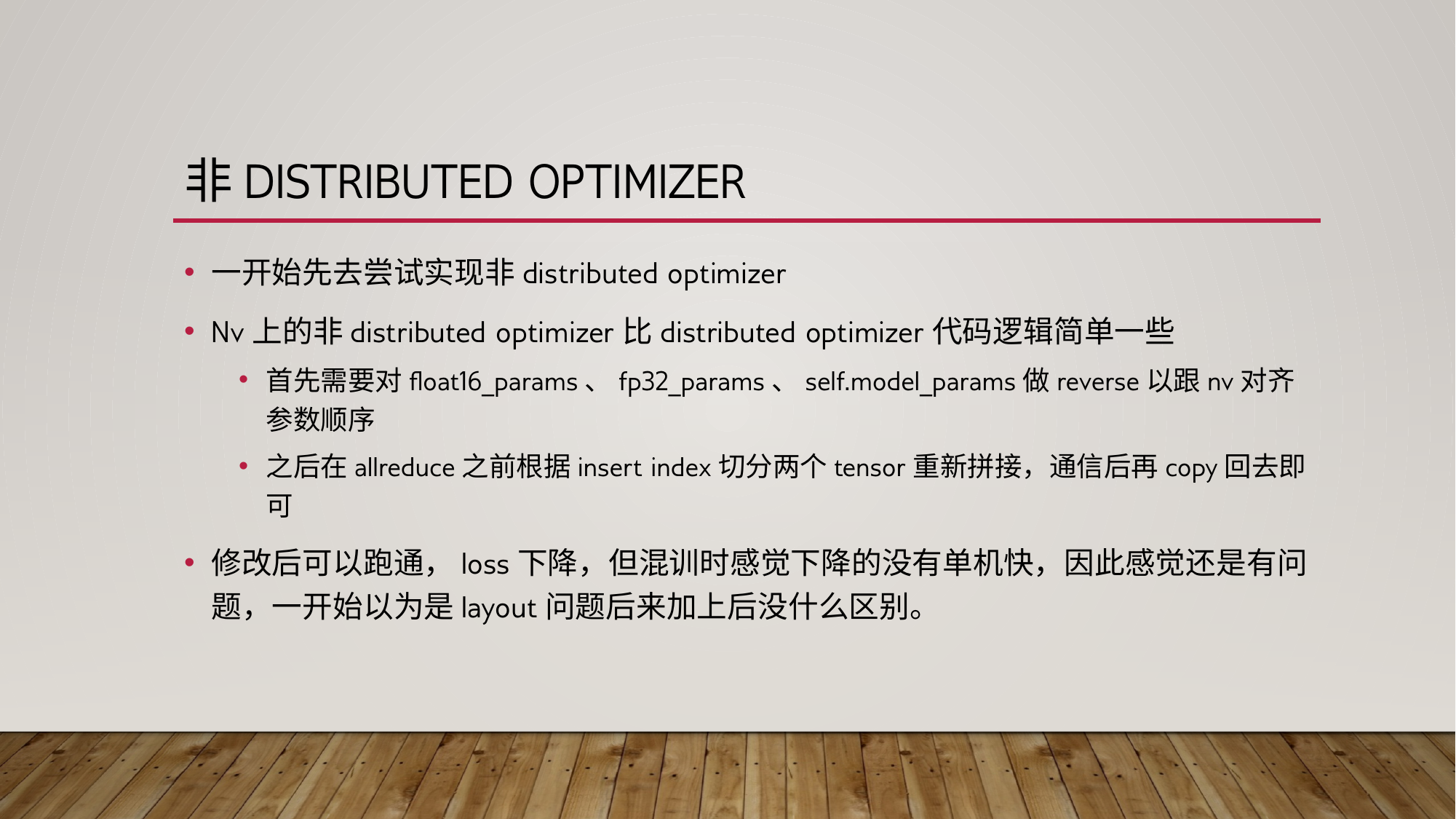

# 非distributed optimizer
一开始先去尝试实现非distributed optimizer
Nv上的非distributed optimizer比distributed optimizer代码逻辑简单一些
首先需要对float16_params、fp32_params、self.model_params做reverse以跟nv对齐参数顺序
之后在allreduce之前根据insert index切分两个tensor重新拼接，通信后再copy回去即可
修改后可以跑通，loss下降，但混训时感觉下降的没有单机快，因此感觉还是有问题，一开始以为是layout问题后来加上后没什么区别。